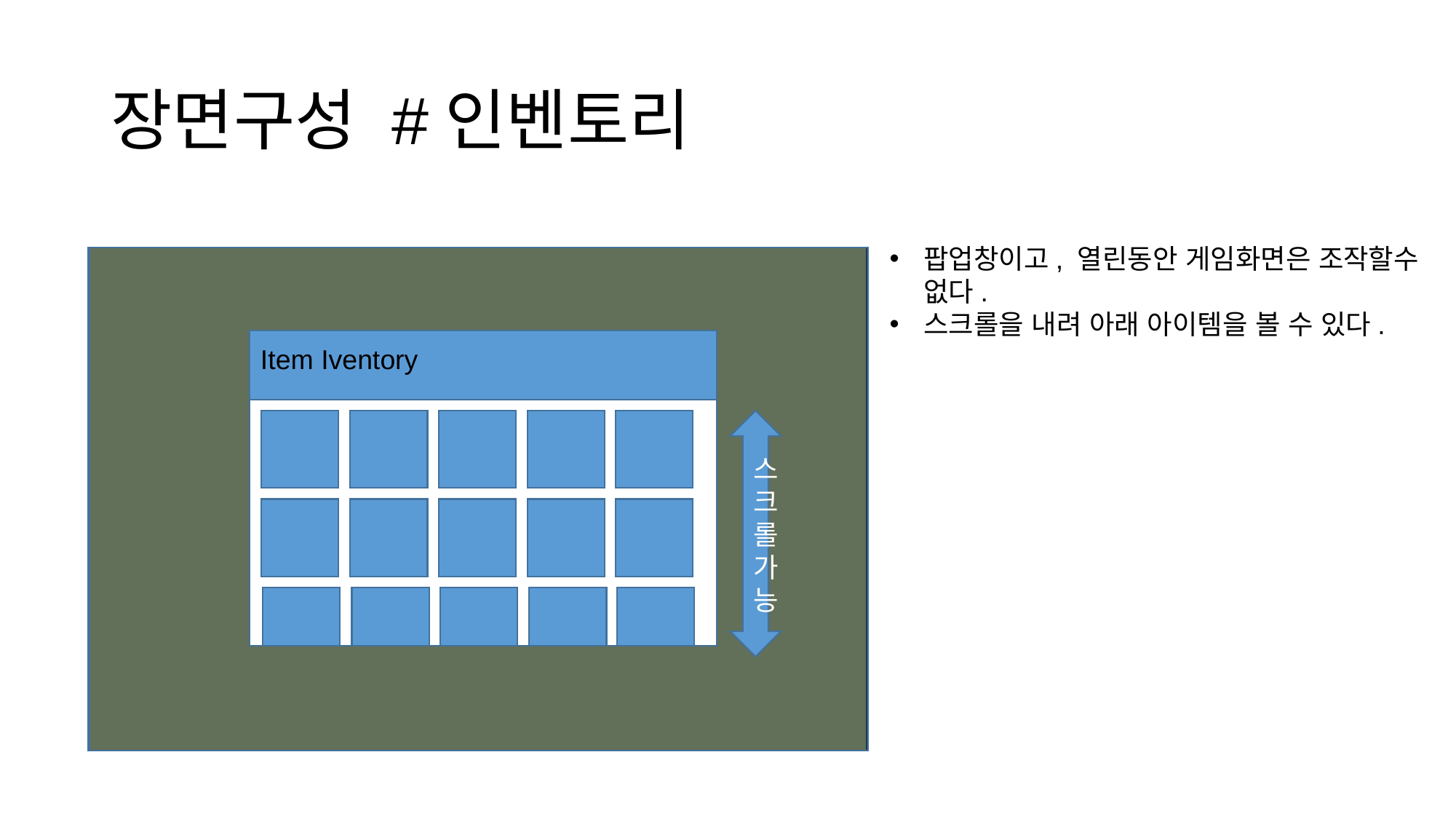

# 장면구성 #인벤토리
팝업창이고, 열린동안 게임화면은 조작할수 없다.
스크롤을 내려 아래 아이템을 볼 수 있다.
장면
장면

Item Iventory

스크롤가능